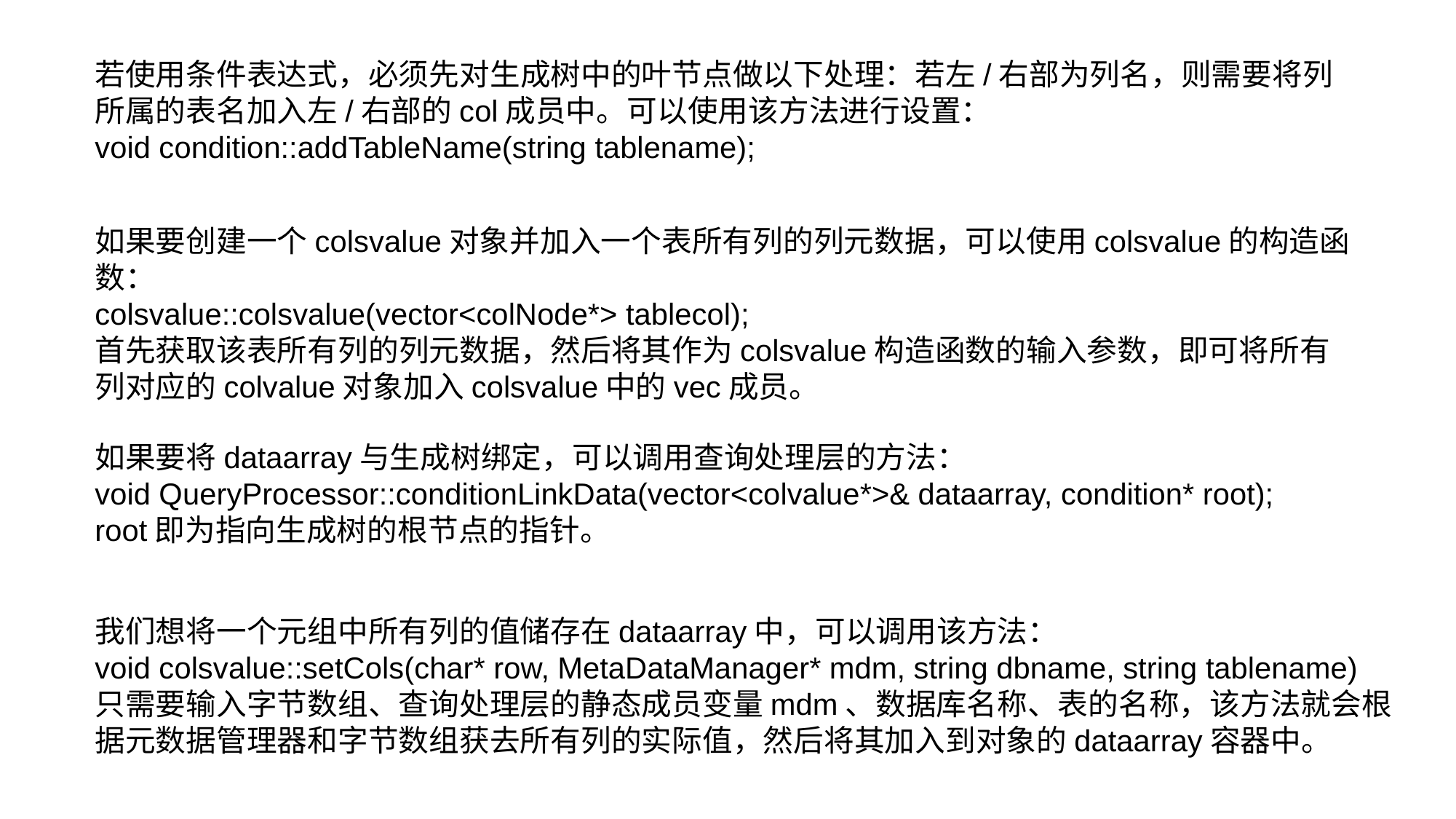

若使用条件表达式，必须先对生成树中的叶节点做以下处理：若左/右部为列名，则需要将列所属的表名加入左/右部的col成员中。可以使用该方法进行设置：
void condition::addTableName(string tablename);
如果要创建一个colsvalue对象并加入一个表所有列的列元数据，可以使用colsvalue的构造函数：
colsvalue::colsvalue(vector<colNode*> tablecol);
首先获取该表所有列的列元数据，然后将其作为colsvalue构造函数的输入参数，即可将所有列对应的colvalue对象加入colsvalue中的vec成员。
如果要将dataarray与生成树绑定，可以调用查询处理层的方法：
void QueryProcessor::conditionLinkData(vector<colvalue*>& dataarray, condition* root);
root即为指向生成树的根节点的指针。
我们想将一个元组中所有列的值储存在dataarray中，可以调用该方法：
void colsvalue::setCols(char* row, MetaDataManager* mdm, string dbname, string tablename)
只需要输入字节数组、查询处理层的静态成员变量mdm、数据库名称、表的名称，该方法就会根据元数据管理器和字节数组获去所有列的实际值，然后将其加入到对象的dataarray容器中。